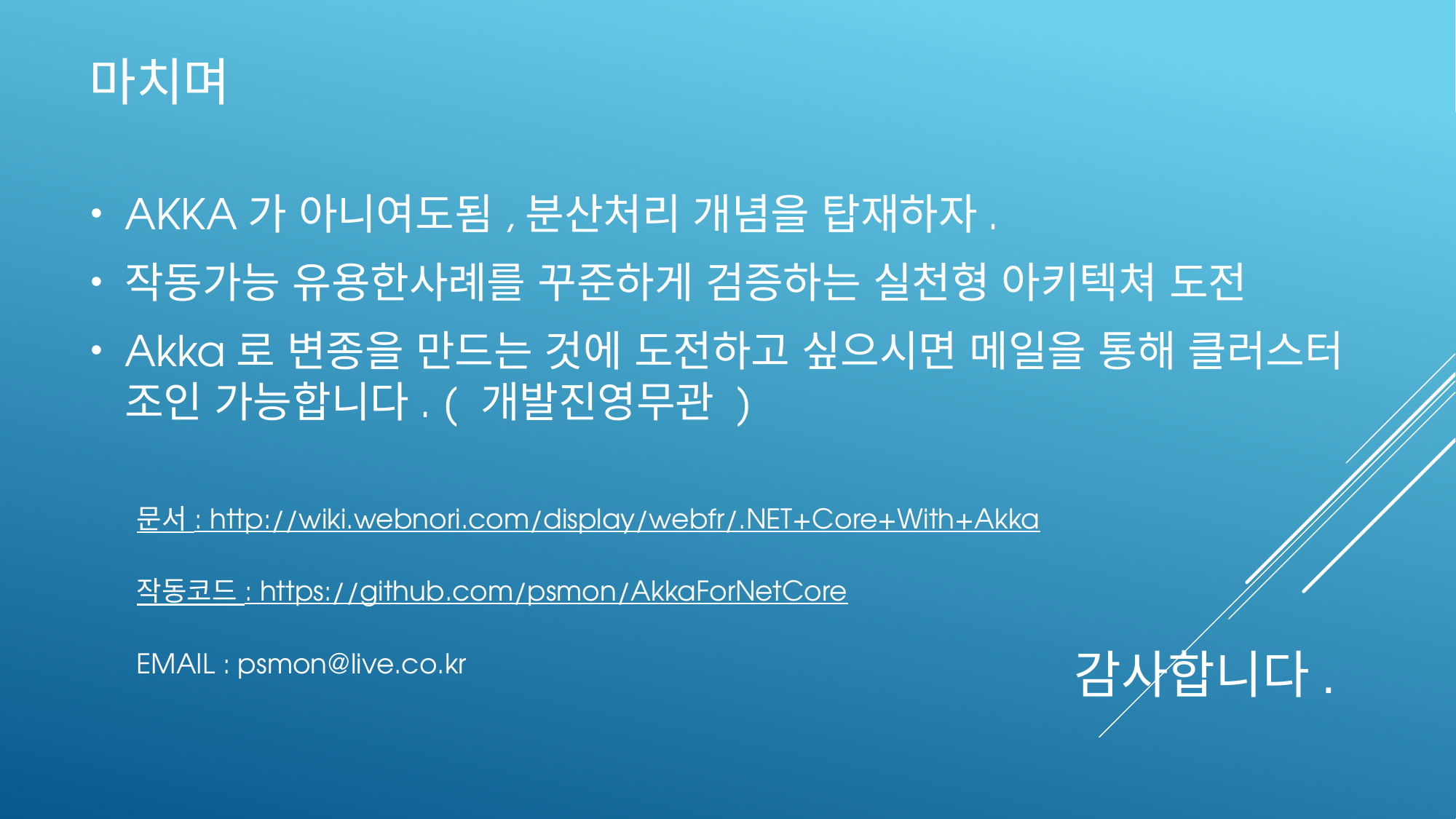

# 마치며
AKKA가 아니여도됨,분산처리 개념을 탑재하자.
작동가능 유용한사례를 꾸준하게 검증하는 실천형 아키텍쳐 도전
Akka로 변종을 만드는 것에 도전하고 싶으시면 메일을 통해 클러스터 조인 가능합니다. ( 개발진영무관 )
문서 : http://wiki.webnori.com/display/webfr/.NET+Core+With+Akka
작동코드 : https://github.com/psmon/AkkaForNetCore
EMAIL : psmon@live.co.kr
감사합니다.